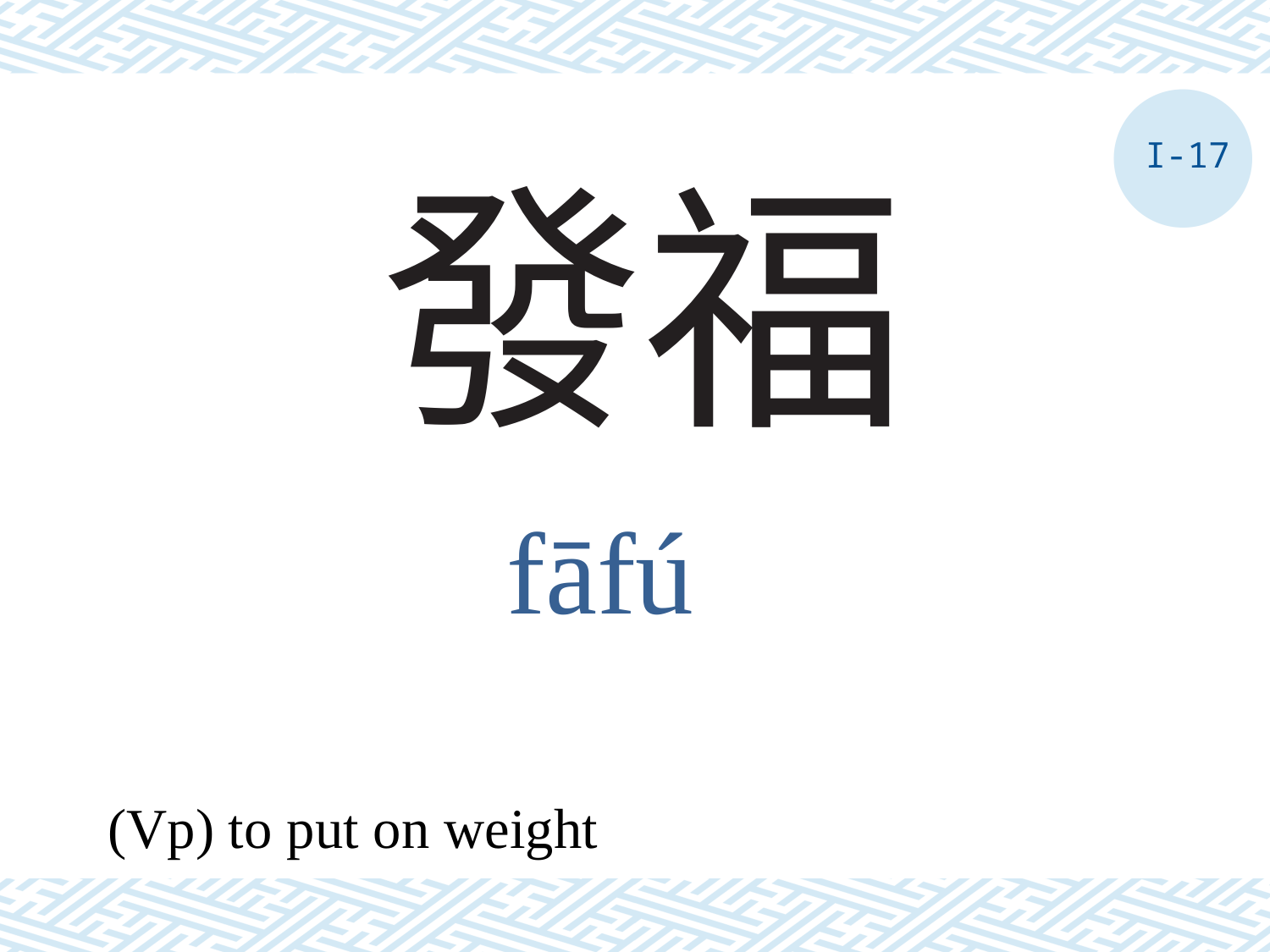

I-17

# 發福
fāfú
(Vp) to put on weight